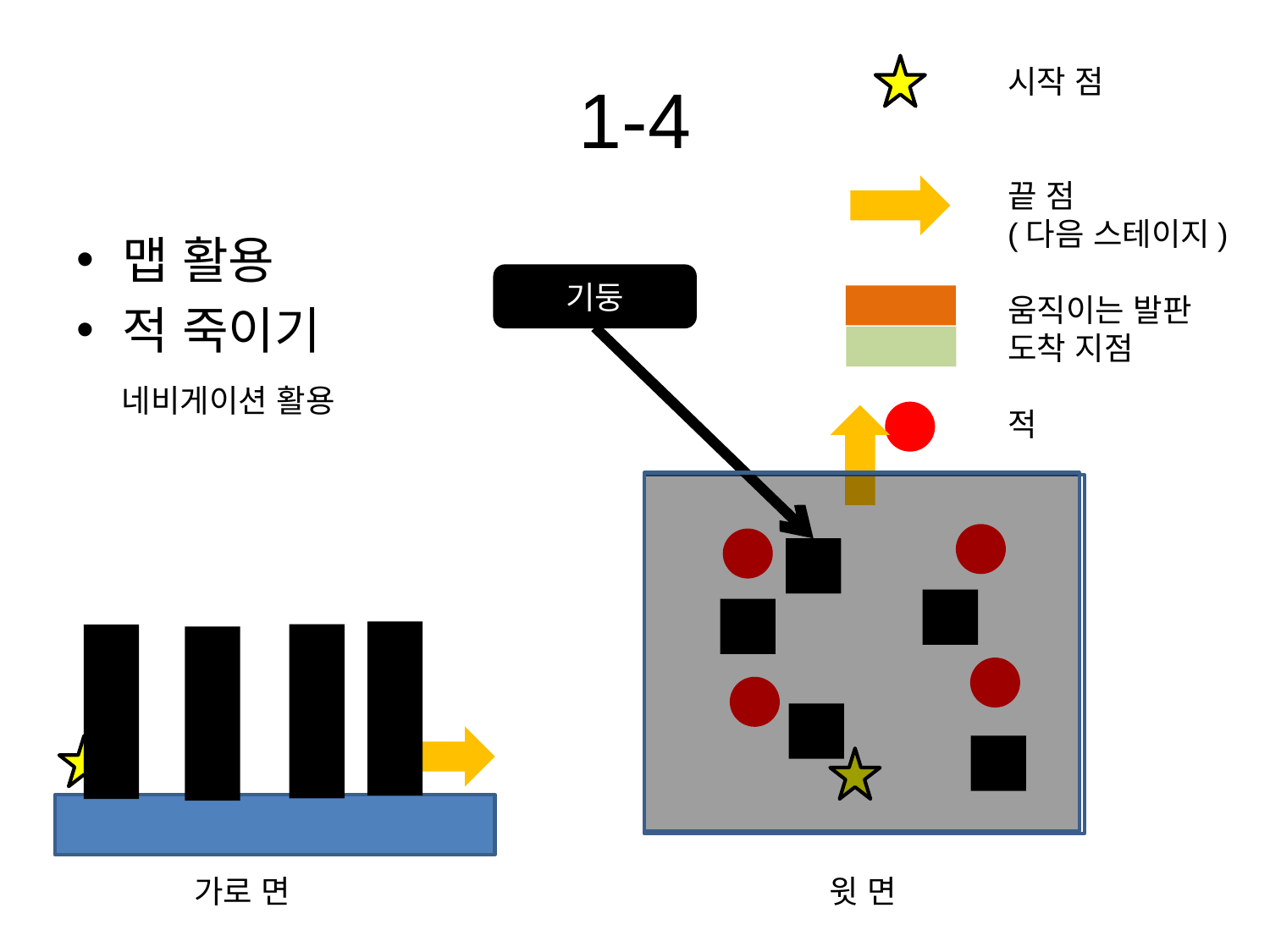

# 1-4

시작 점

끝 점
(다음 스테이지)

움직이는 발판
도착 지점

적

맵 활용
적 죽이기

기둥
네비게이션 활용

	가로 면					윗 면